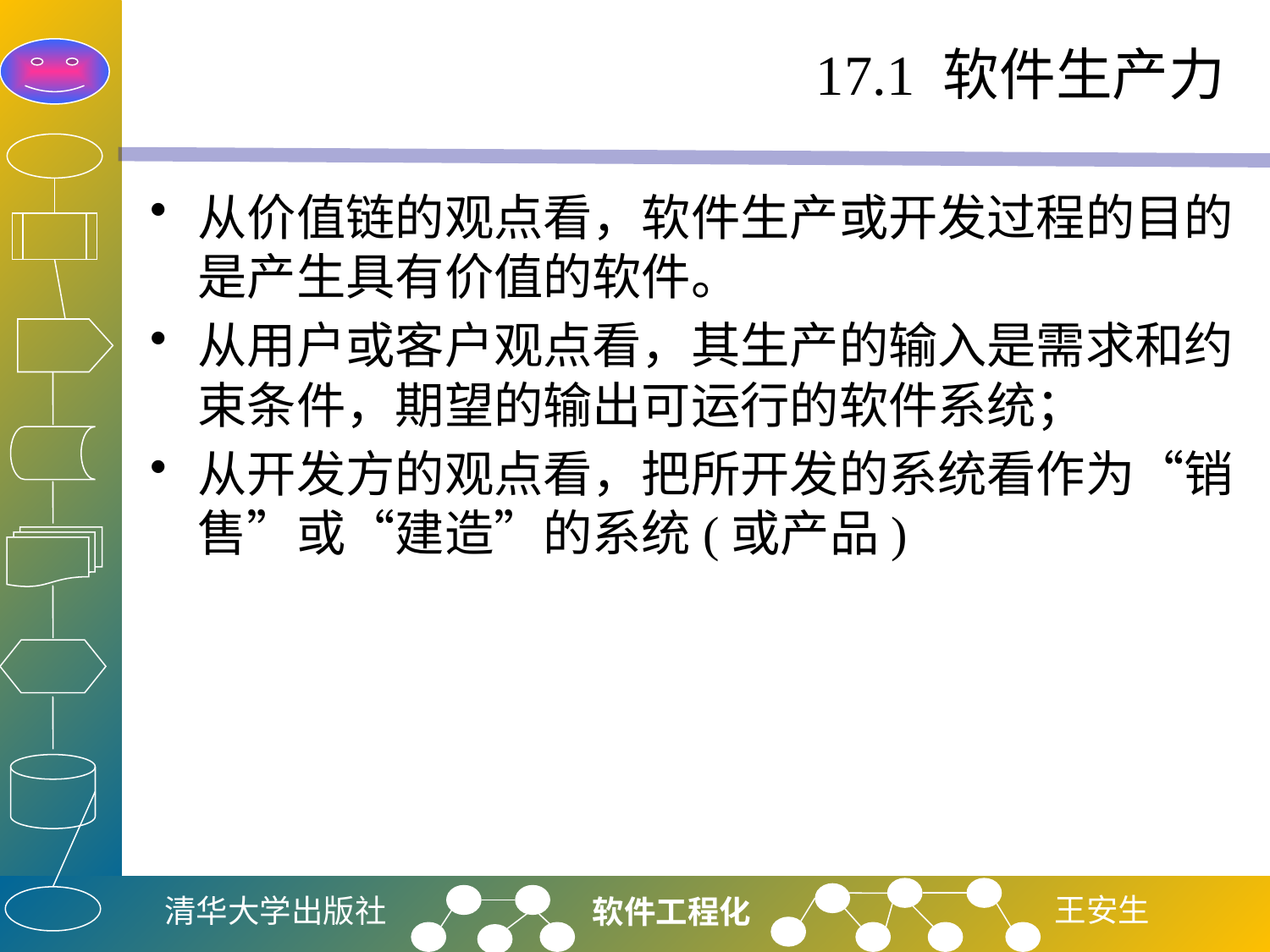

# 17.1 软件生产力
从价值链的观点看，软件生产或开发过程的目的是产生具有价值的软件。
从用户或客户观点看，其生产的输入是需求和约束条件，期望的输出可运行的软件系统；
从开发方的观点看，把所开发的系统看作为“销售”或“建造”的系统(或产品)